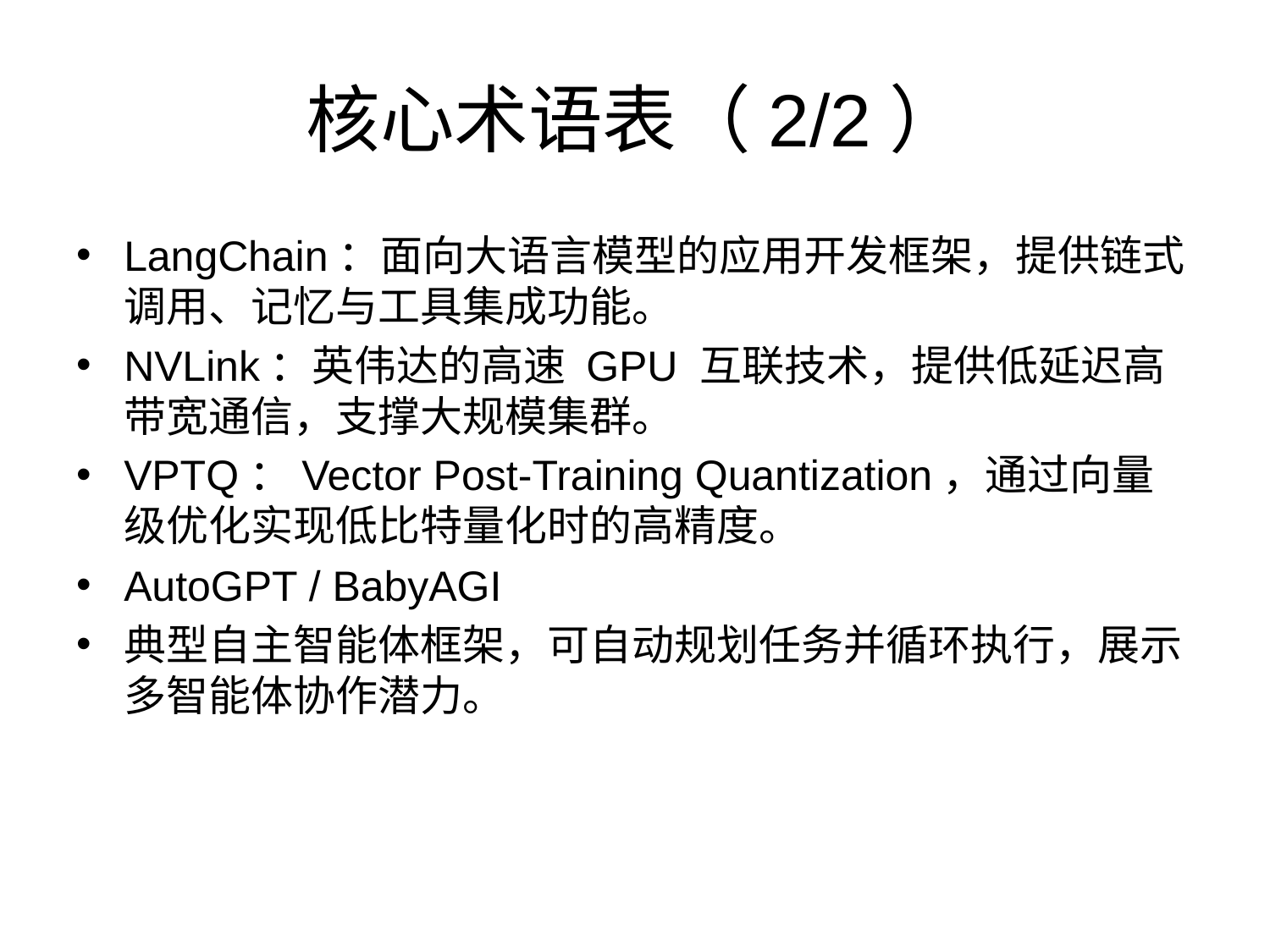

# 核心术语表（2/2）
LangChain：面向大语言模型的应用开发框架，提供链式调用、记忆与工具集成功能。
NVLink：英伟达的高速 GPU 互联技术，提供低延迟高带宽通信，支撑大规模集群。
VPTQ：Vector Post-Training Quantization，通过向量级优化实现低比特量化时的高精度。
AutoGPT / BabyAGI
典型自主智能体框架，可自动规划任务并循环执行，展示多智能体协作潜力。